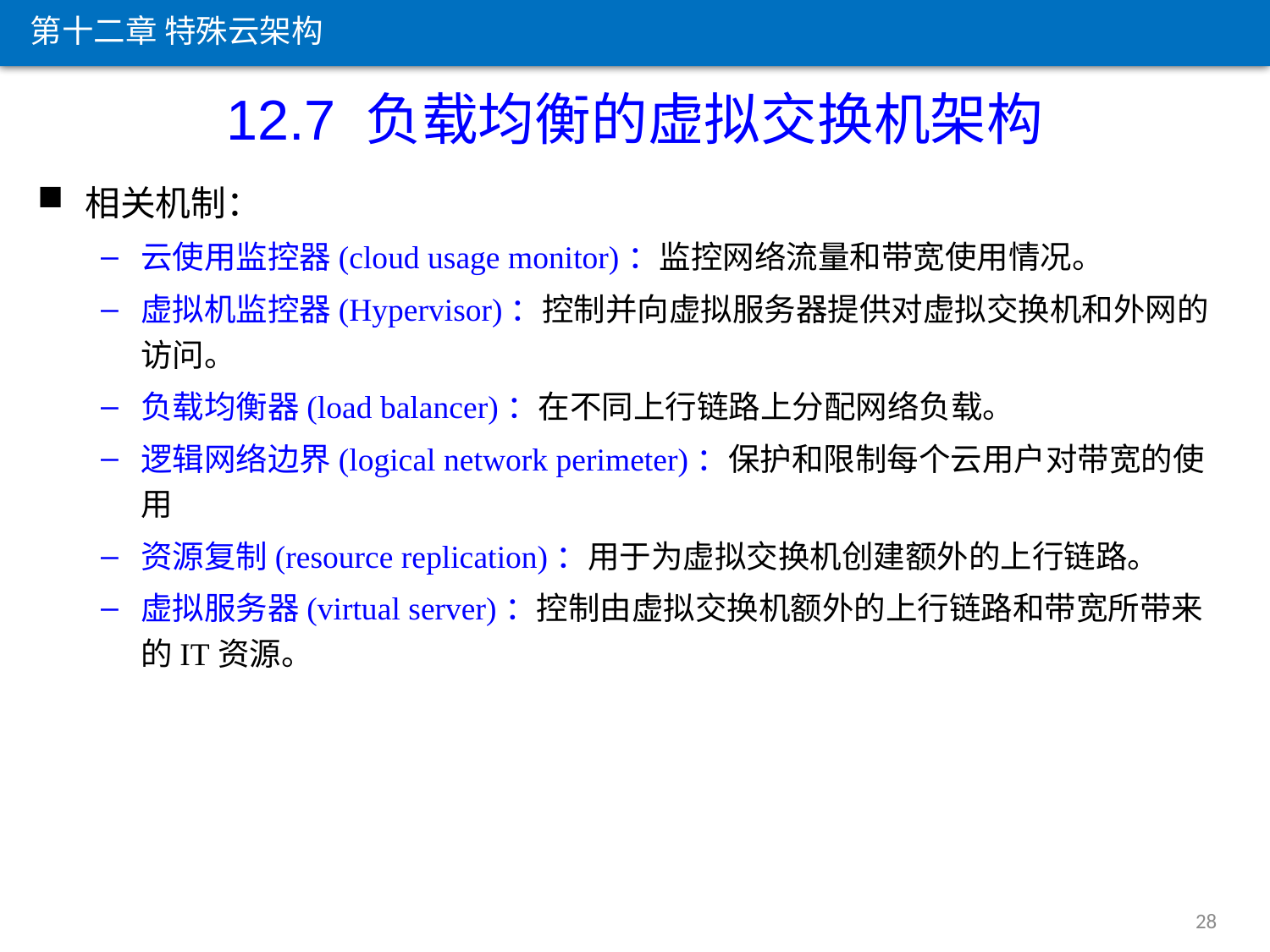

第十二章 特殊云架构
12.7 负载均衡的虚拟交换机架构
相关机制：
云使用监控器(cloud usage monitor)：监控网络流量和带宽使用情况。
虚拟机监控器(Hypervisor)：控制并向虚拟服务器提供对虚拟交换机和外网的访问。
负载均衡器(load balancer)：在不同上行链路上分配网络负载。
逻辑网络边界(logical network perimeter)：保护和限制每个云用户对带宽的使用
资源复制(resource replication)：用于为虚拟交换机创建额外的上行链路。
虚拟服务器(virtual server)：控制由虚拟交换机额外的上行链路和带宽所带来的IT资源。
28